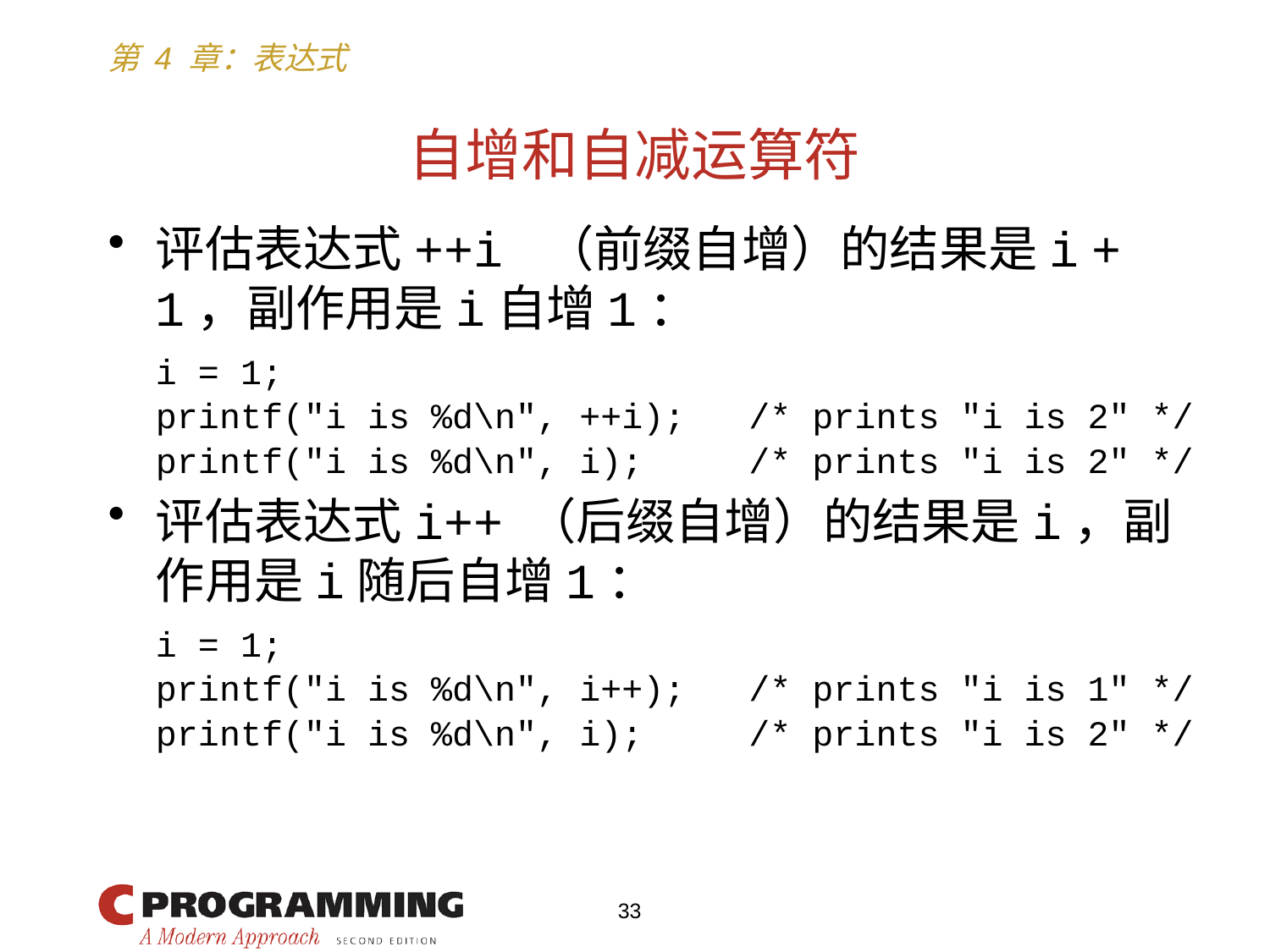

# 自增和自减运算符
评估表达式++i （前缀自增）的结果是i + 1，副作用是i自增1：
	i = 1;
	printf("i is %d\n", ++i);   /* prints "i is 2" */
	printf("i is %d\n", i);     /* prints "i is 2" */
评估表达式i++ （后缀自增）的结果是i，副作用是i随后自增1：
	i = 1;
	printf("i is %d\n", i++);   /* prints "i is 1" */
	printf("i is %d\n", i);     /* prints "i is 2" */
33